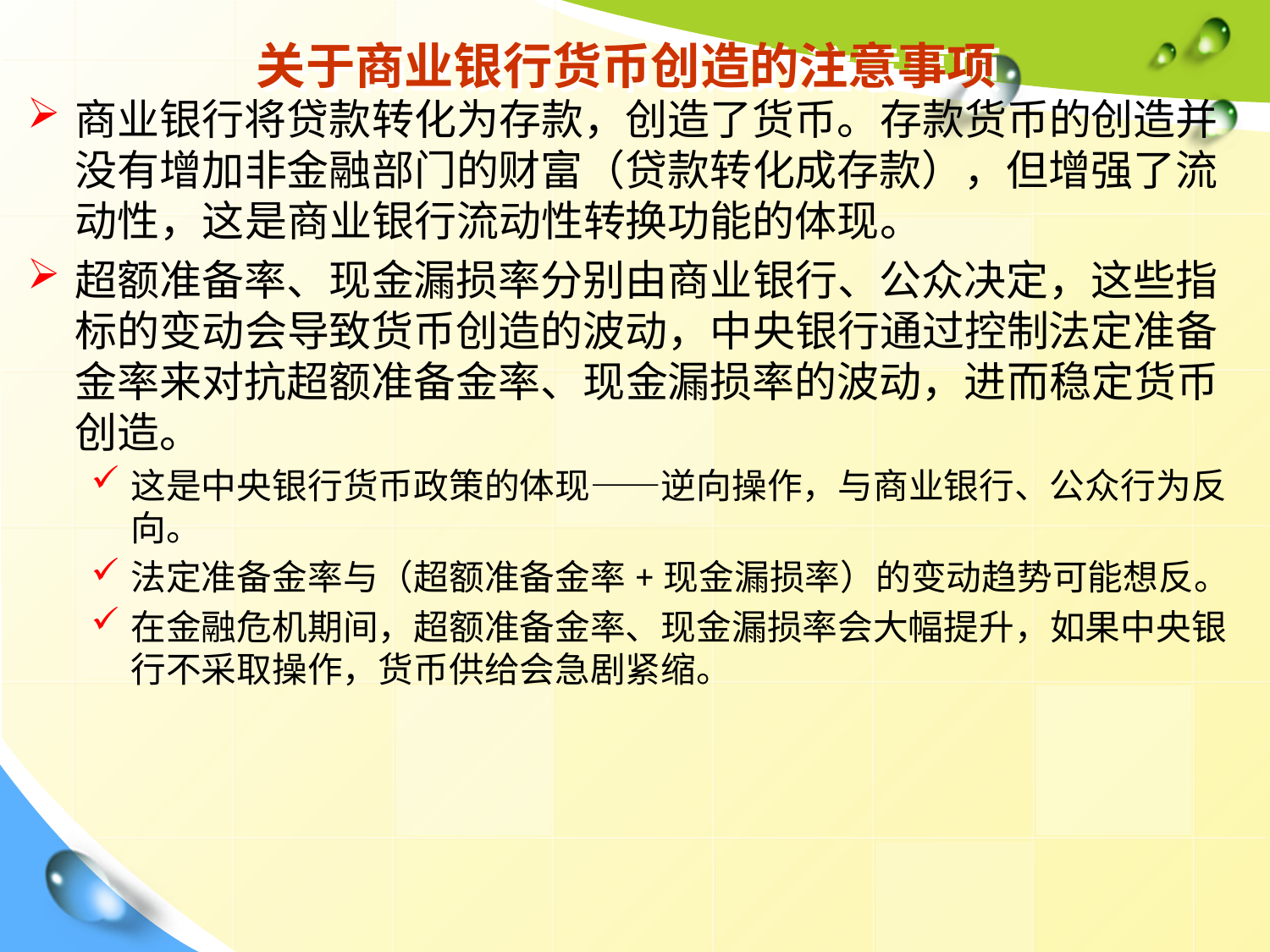

# 关于商业银行货币创造的注意事项
商业银行将贷款转化为存款，创造了货币。存款货币的创造并没有增加非金融部门的财富（贷款转化成存款），但增强了流动性，这是商业银行流动性转换功能的体现。
超额准备率、现金漏损率分别由商业银行、公众决定，这些指标的变动会导致货币创造的波动，中央银行通过控制法定准备金率来对抗超额准备金率、现金漏损率的波动，进而稳定货币创造。
这是中央银行货币政策的体现——逆向操作，与商业银行、公众行为反向。
法定准备金率与（超额准备金率+现金漏损率）的变动趋势可能想反。
在金融危机期间，超额准备金率、现金漏损率会大幅提升，如果中央银行不采取操作，货币供给会急剧紧缩。